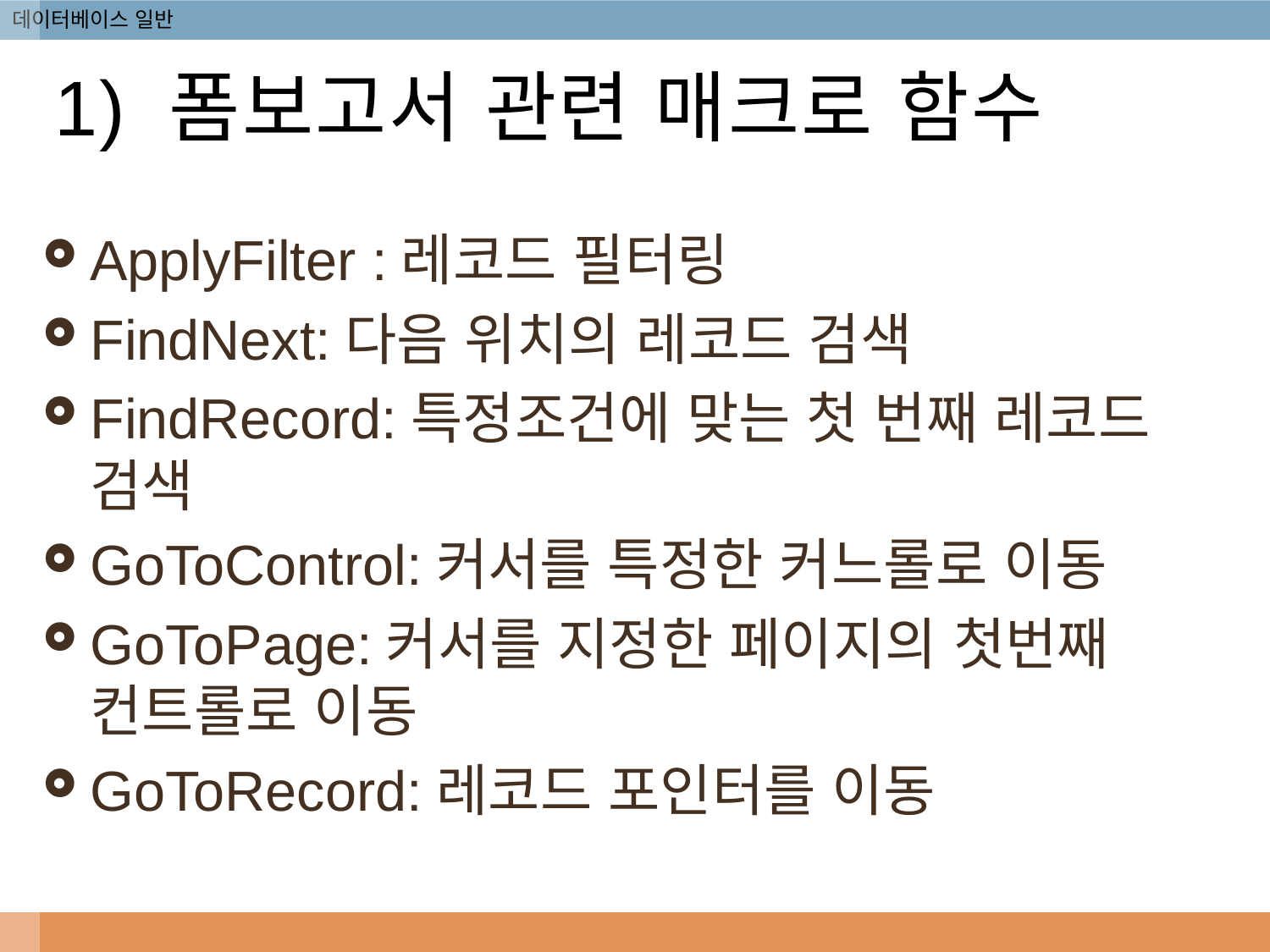

# 1) 폼보고서 관련 매크로 함수
ApplyFilter :레코드 필터링
FindNext:다음 위치의 레코드 검색
FindRecord:특정조건에 맞는 첫 번째 레코드 검색
GoToControl:커서를 특정한 커느롤로 이동
GoToPage:커서를 지정한 페이지의 첫번째 컨트롤로 이동
GoToRecord:레코드 포인터를 이동